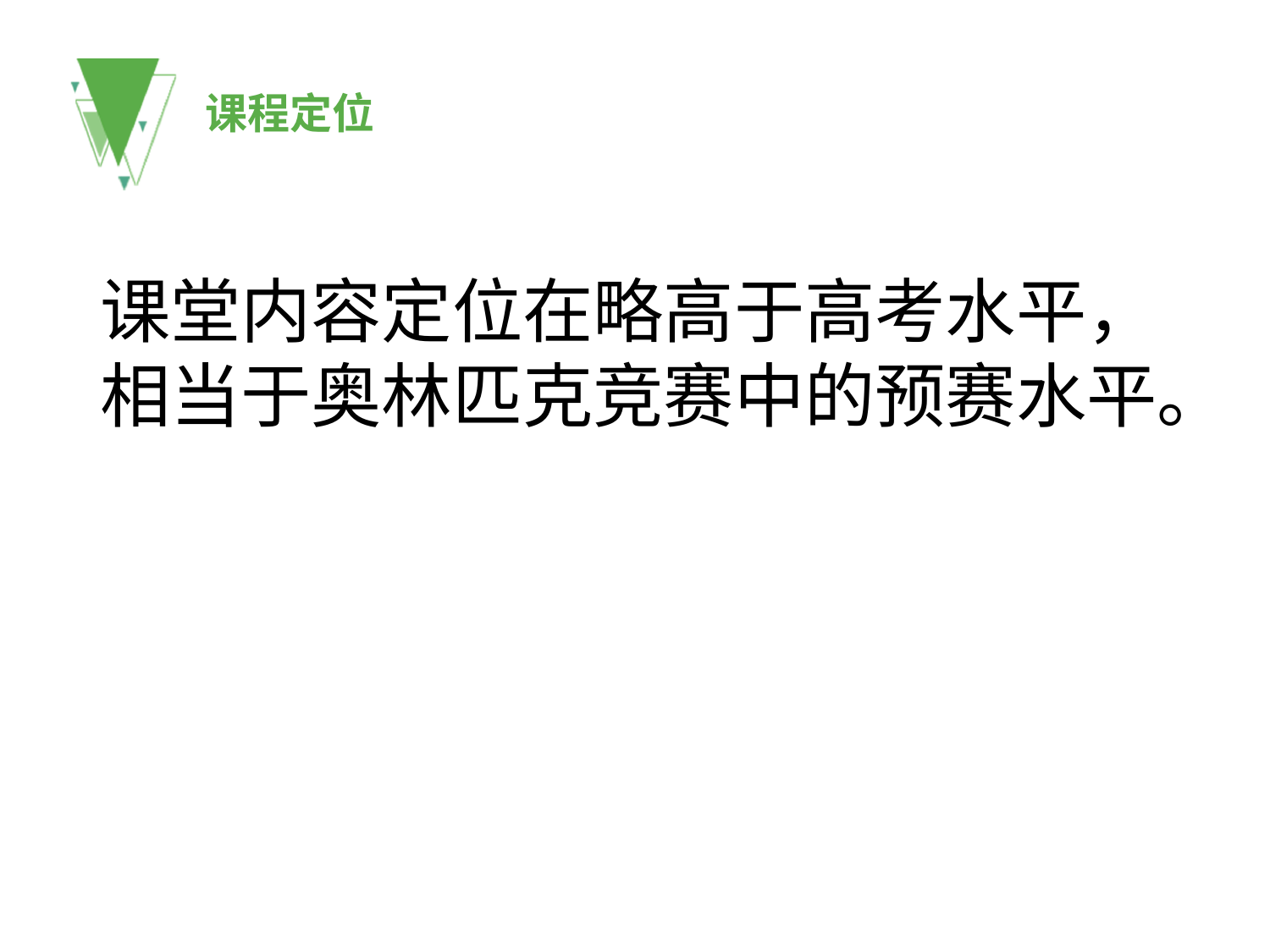

# 课程定位
课堂内容定位在略高于高考水平，相当于奥林匹克竞赛中的预赛水平。